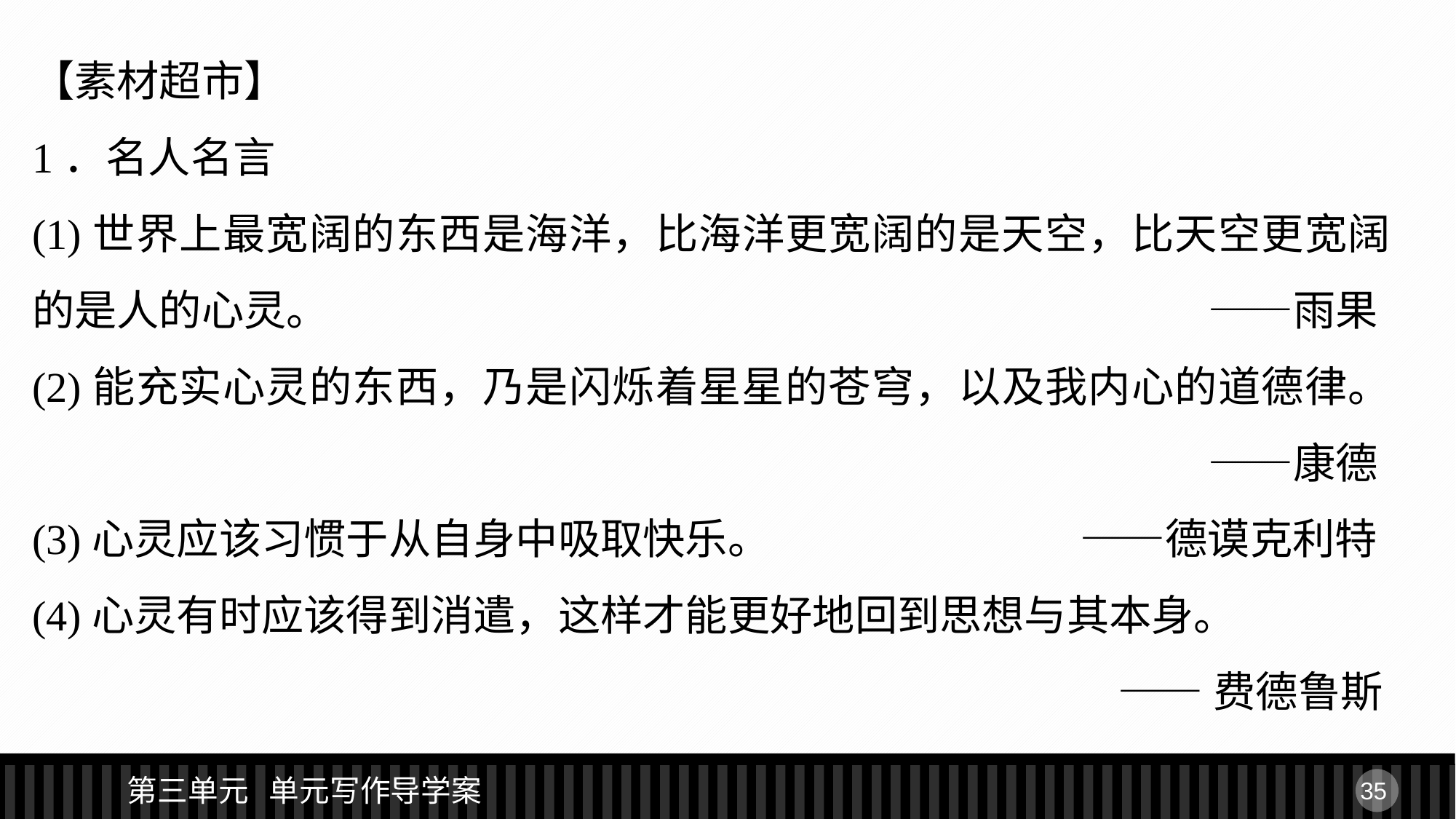

【素材超市】
1．名人名言
(1)世界上最宽阔的东西是海洋，比海洋更宽阔的是天空，比天空更宽阔的是人的心灵。								         ——雨果
(2)能充实心灵的东西，乃是闪烁着星星的苍穹，以及我内心的道德律。										         ——康德
(3)心灵应该习惯于从自身中吸取快乐。			       ——德谟克利特
(4)心灵有时应该得到消遣，这样才能更好地回到思想与其本身。
									           ——费德鲁斯